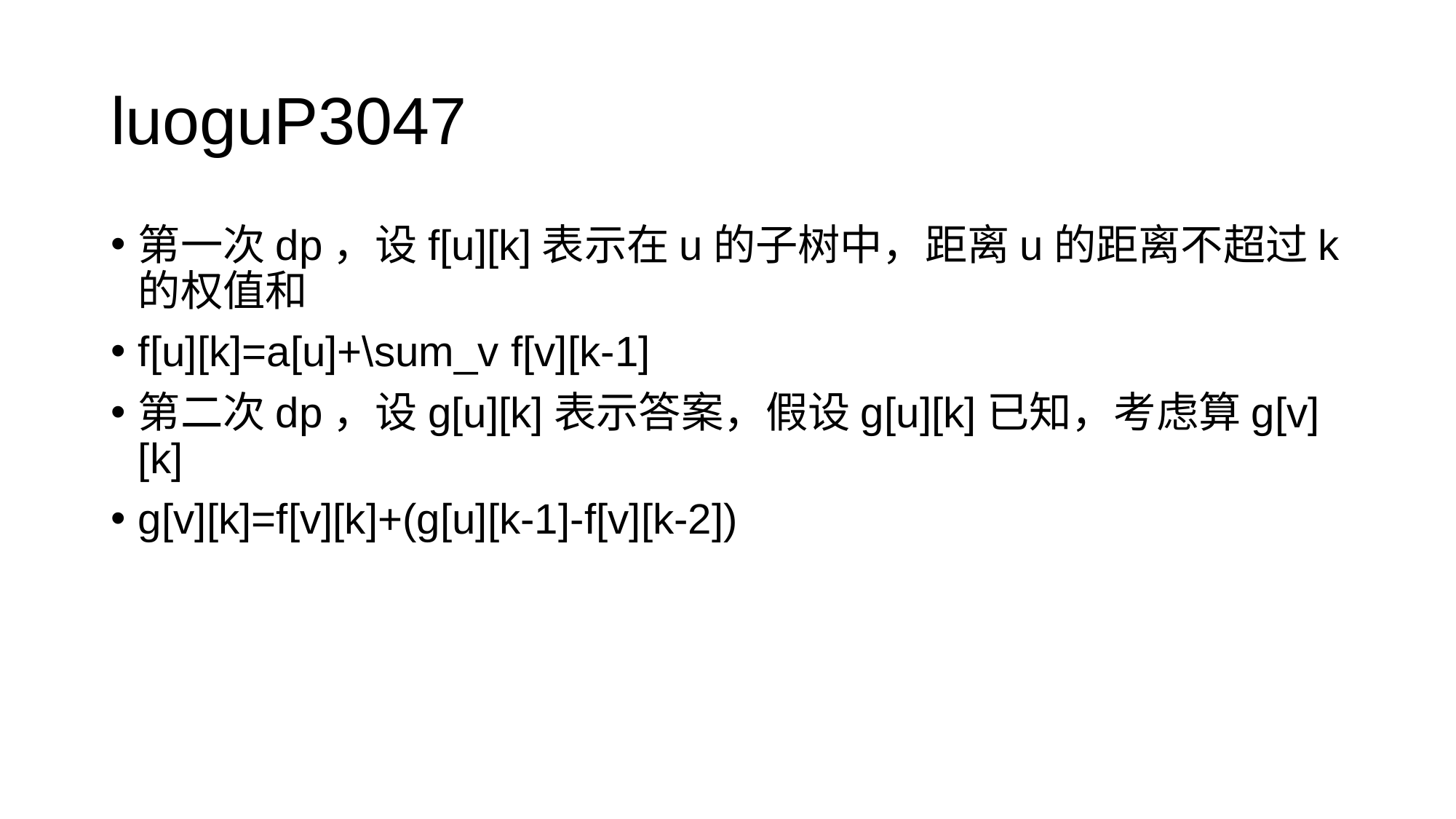

# luoguP3047
第一次dp，设f[u][k]表示在u的子树中，距离u的距离不超过k的权值和
f[u][k]=a[u]+\sum_v f[v][k-1]
第二次dp，设g[u][k]表示答案，假设g[u][k]已知，考虑算g[v][k]
g[v][k]=f[v][k]+(g[u][k-1]-f[v][k-2])